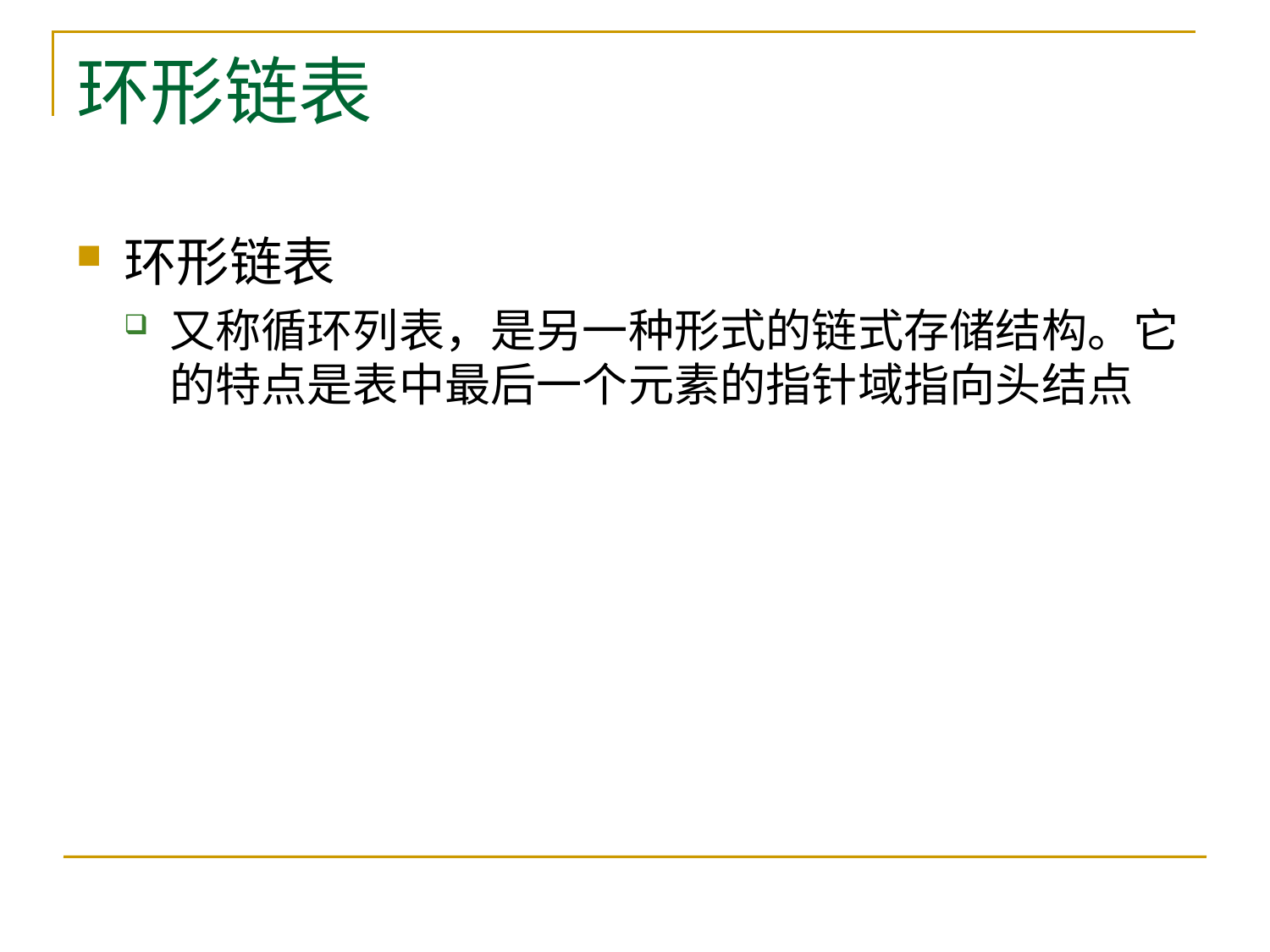

# 环形链表
环形链表
又称循环列表，是另一种形式的链式存储结构。它的特点是表中最后一个元素的指针域指向头结点